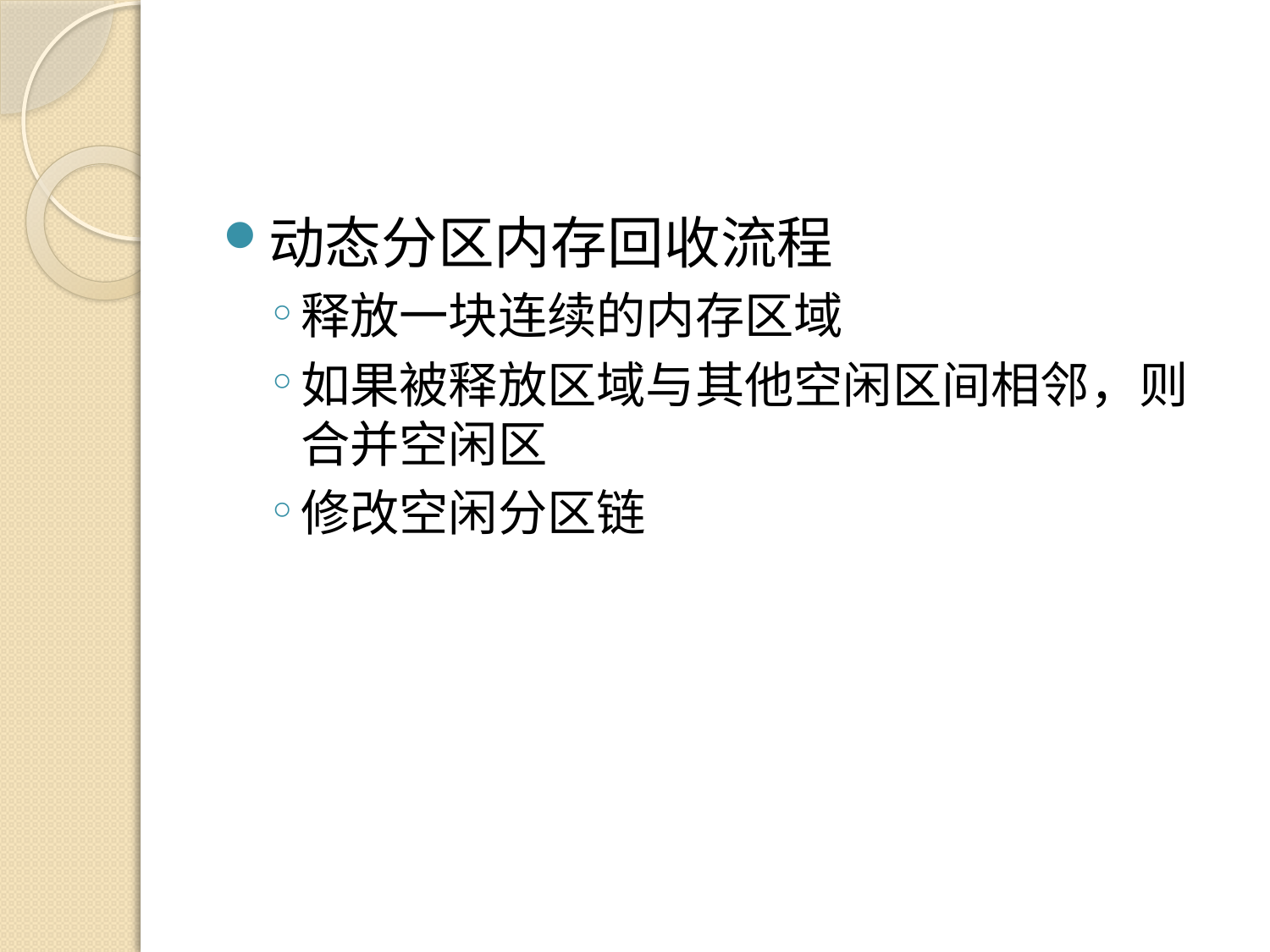

#
动态分区内存回收流程
释放一块连续的内存区域
如果被释放区域与其他空闲区间相邻，则合并空闲区
修改空闲分区链